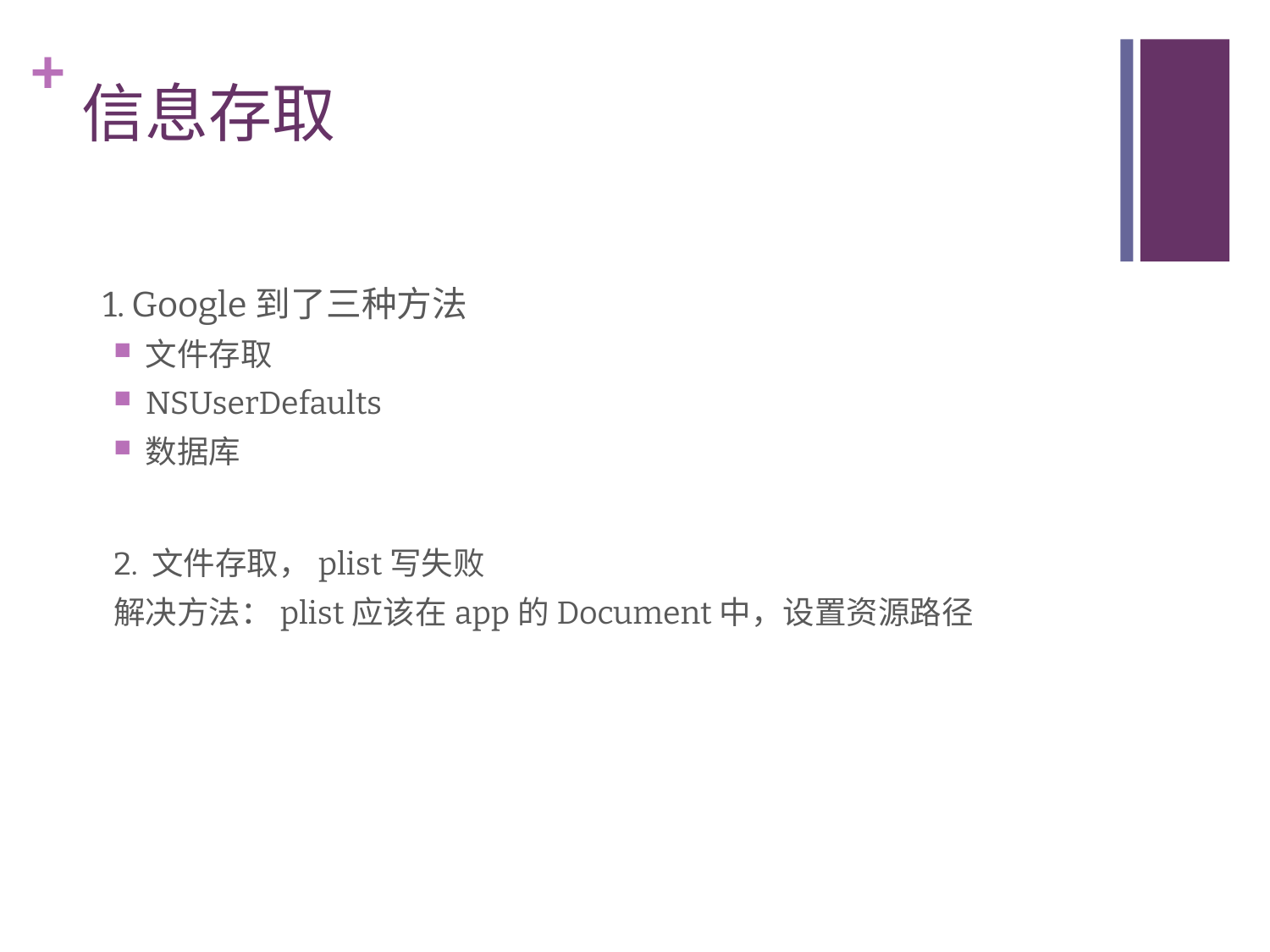

# 信息存取
   1. Google到了三种方法
文件存取
NSUserDefaults
数据库

2. 文件存取，plist写失败
解决方法：plist应该在app的Document中，设置资源路径